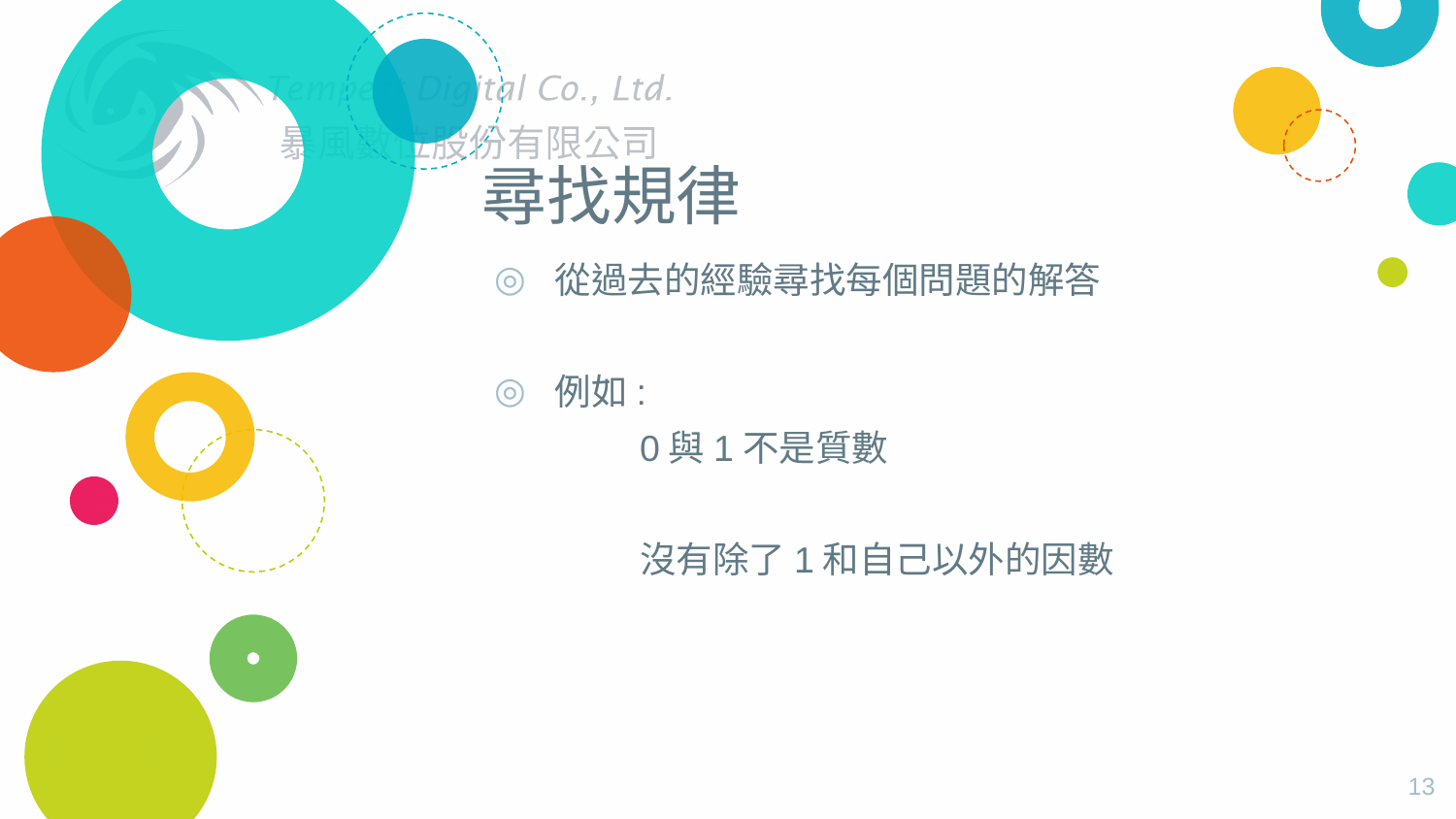

# 尋找規律
從過去的經驗尋找每個問題的解答

例如:
	0與1不是質數

	沒有除了1和自己以外的因數

13